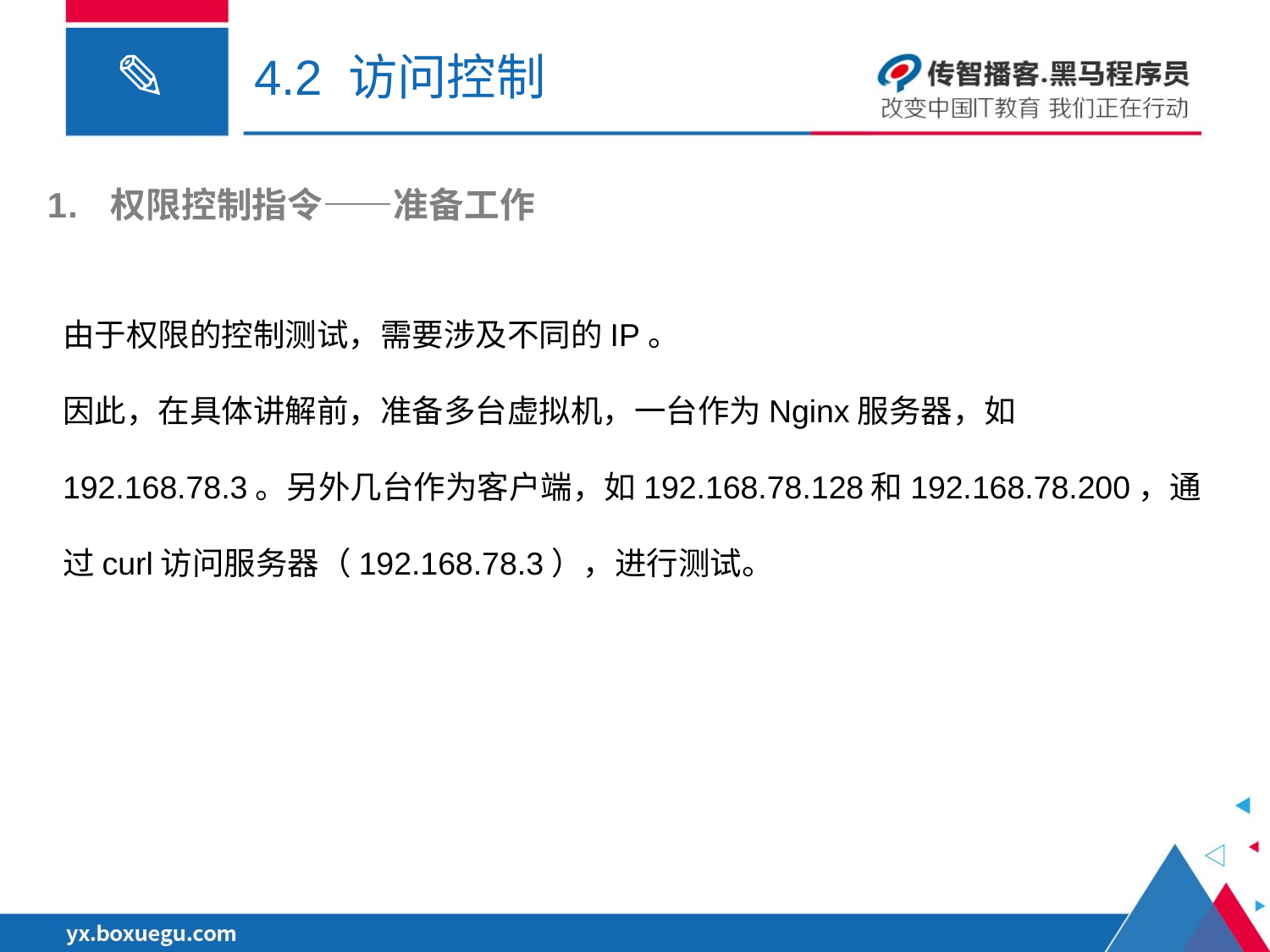

# 4.2 访问控制
权限控制指令——准备工作
由于权限的控制测试，需要涉及不同的IP。
因此，在具体讲解前，准备多台虚拟机，一台作为Nginx服务器，如192.168.78.3。另外几台作为客户端，如192.168.78.128和192.168.78.200，通过curl访问服务器（192.168.78.3），进行测试。